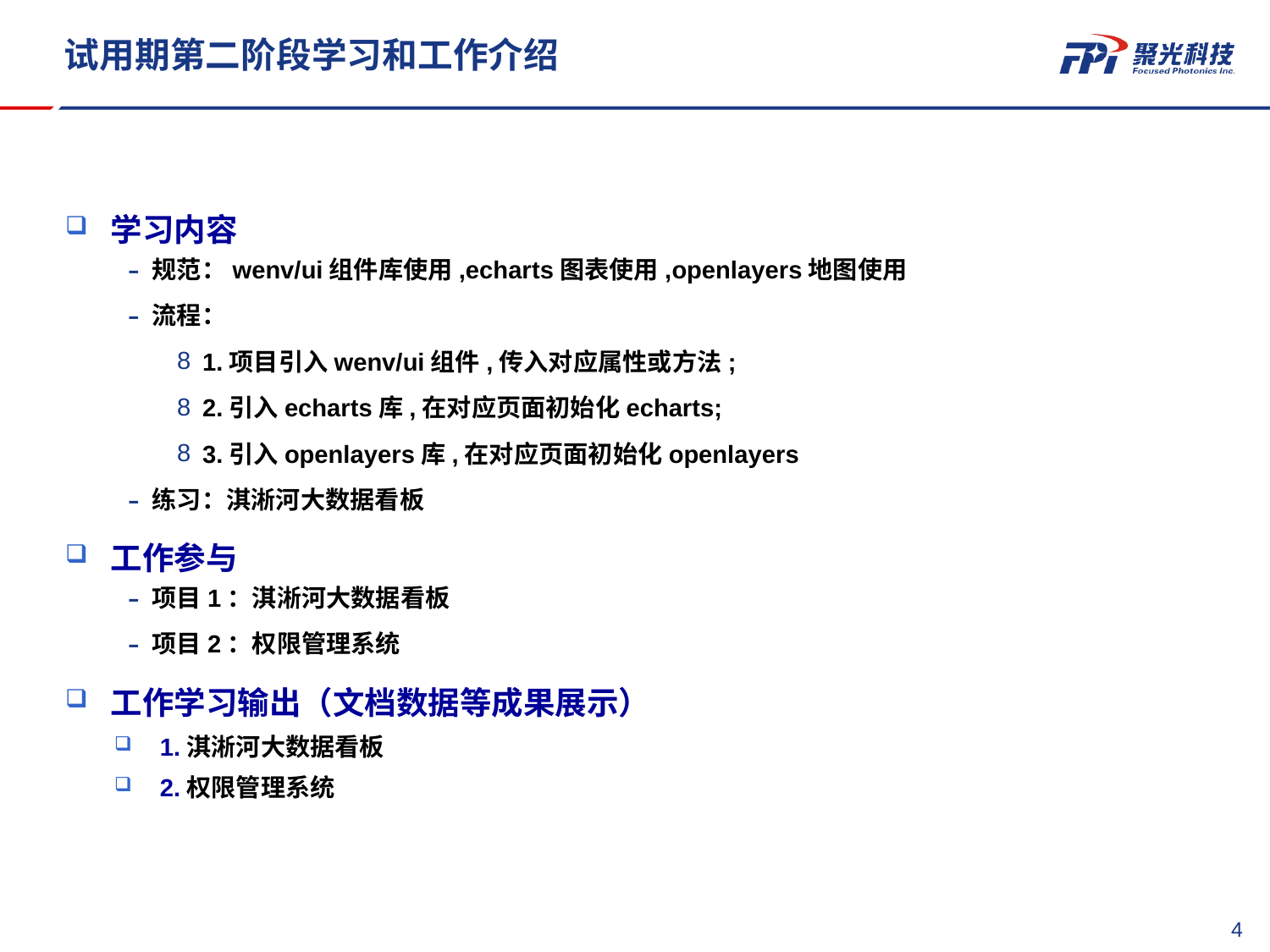

试用期第二阶段学习和工作介绍
学习内容
规范：wenv/ui组件库使用,echarts图表使用,openlayers地图使用
流程：
1.项目引入wenv/ui组件,传入对应属性或方法;
2.引入echarts库,在对应页面初始化echarts;
3.引入openlayers库,在对应页面初始化openlayers
练习：淇淅河大数据看板
工作参与
项目1：淇淅河大数据看板
项目2：权限管理系统
工作学习输出（文档数据等成果展示）
1.淇淅河大数据看板
2.权限管理系统
4